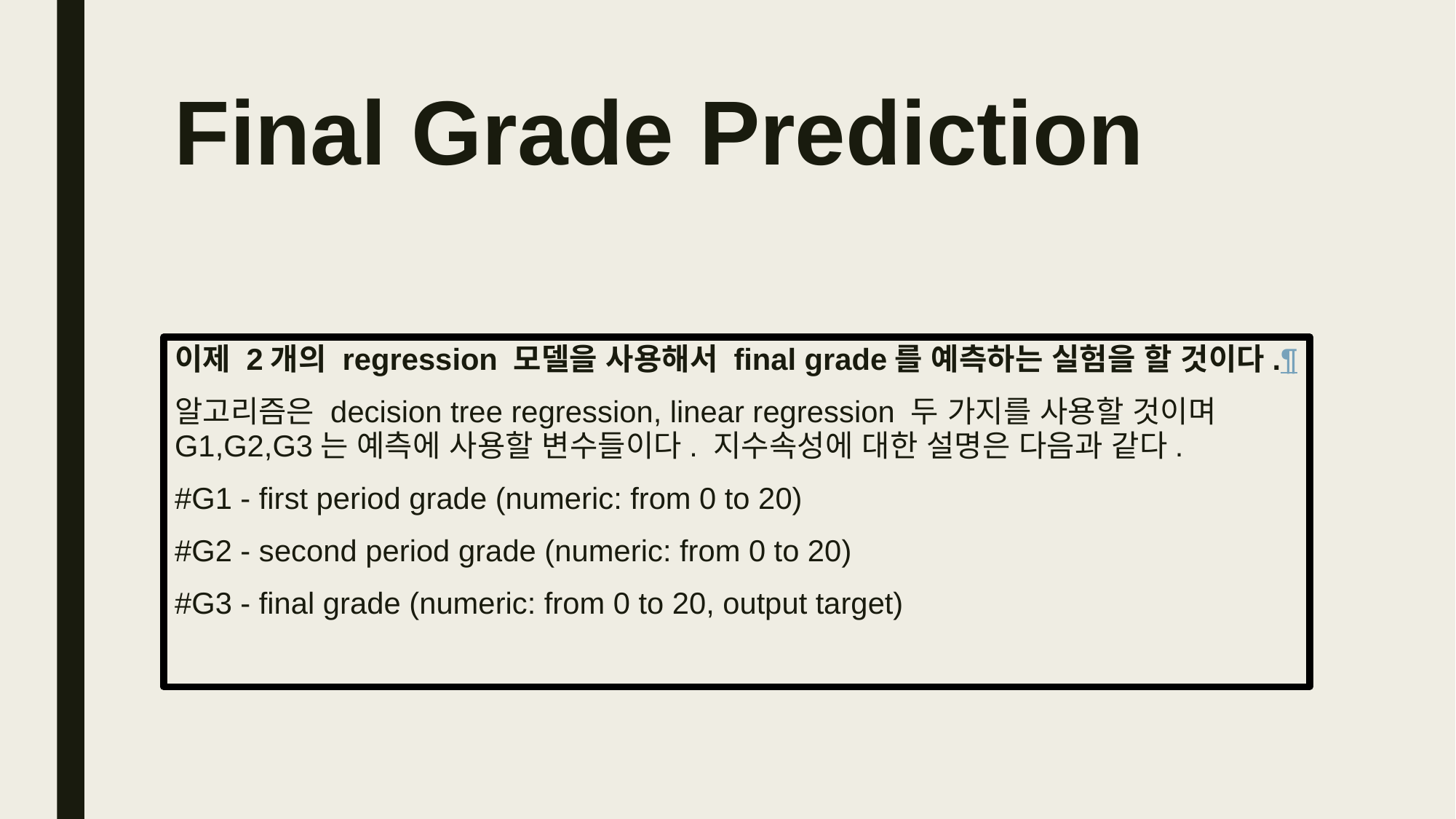

Final Grade Prediction
이제 2개의 regression 모델을 사용해서 final grade를 예측하는 실험을 할 것이다.¶
알고리즘은 decision tree regression, linear regression 두 가지를 사용할 것이며 G1,G2,G3는 예측에 사용할 변수들이다. 지수속성에 대한 설명은 다음과 같다.
#G1 - first period grade (numeric: from 0 to 20)
#G2 - second period grade (numeric: from 0 to 20)
#G3 - final grade (numeric: from 0 to 20, output target)